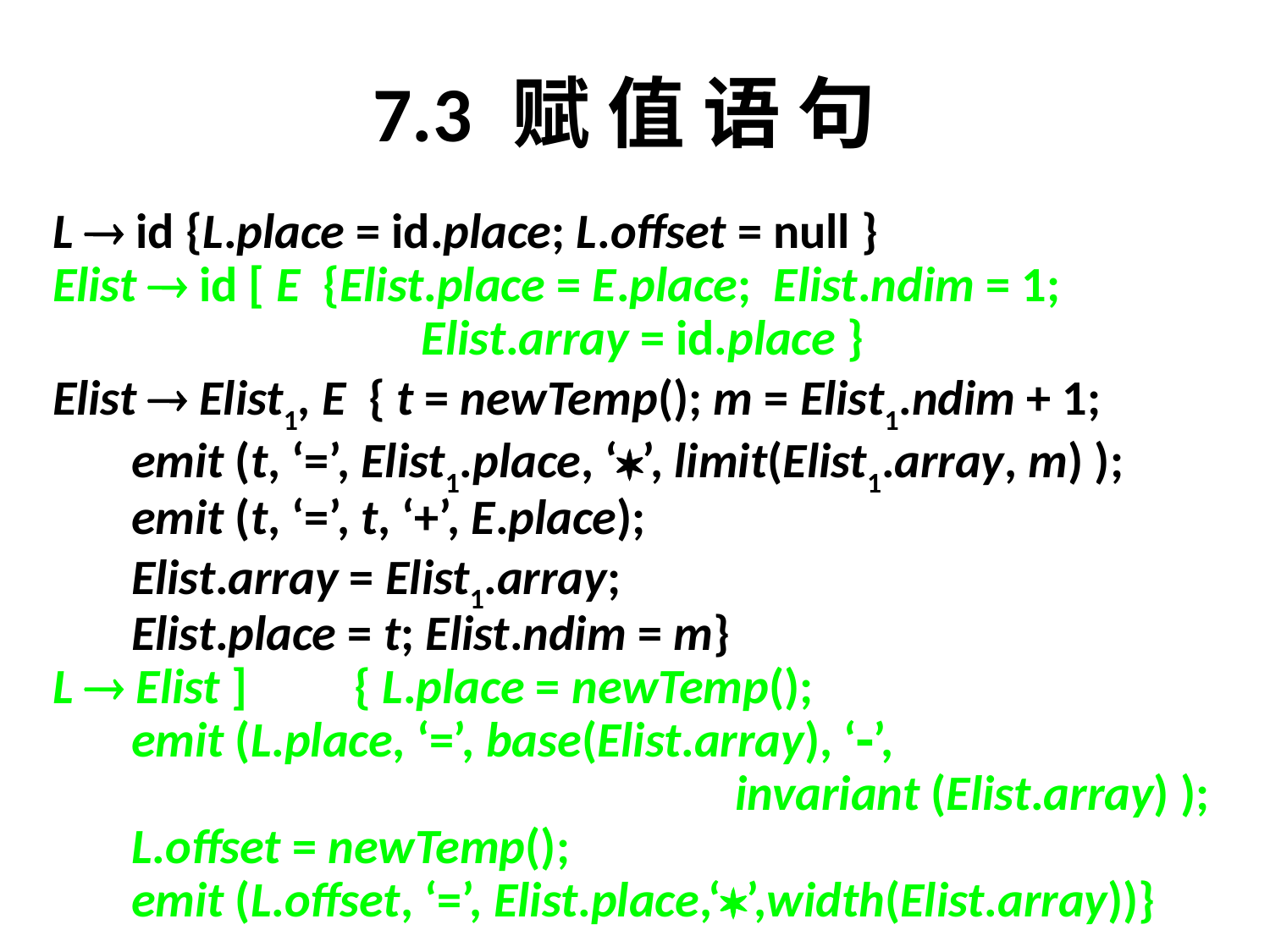

# 7.3 赋 值 语 句
L → id {L.place = id.place; L.offset = null }
Elist → id [ E  {Elist.place = E.place;  Elist.ndim = 1;
			      Elist.array = id.place }
Elist → Elist1, E  { t = newTemp(); m = Elist1.ndim + 1;
       emit (t, ‘=’, Elist1.place, ‘∗’, limit(Elist1.array, m) );
       emit (t, ‘=’, t, ‘+’, E.place);
       Elist.array = Elist1.array;
       Elist.place = t; Elist.ndim = m}
L → Elist ]	{ L.place = newTemp();
       emit (L.place, ‘=’, base(Elist.array), ‘−’,
						invariant (Elist.array) );
       L.offset = newTemp();
       emit (L.offset, ‘=’, Elist.place,‘∗’,width(Elist.array))}